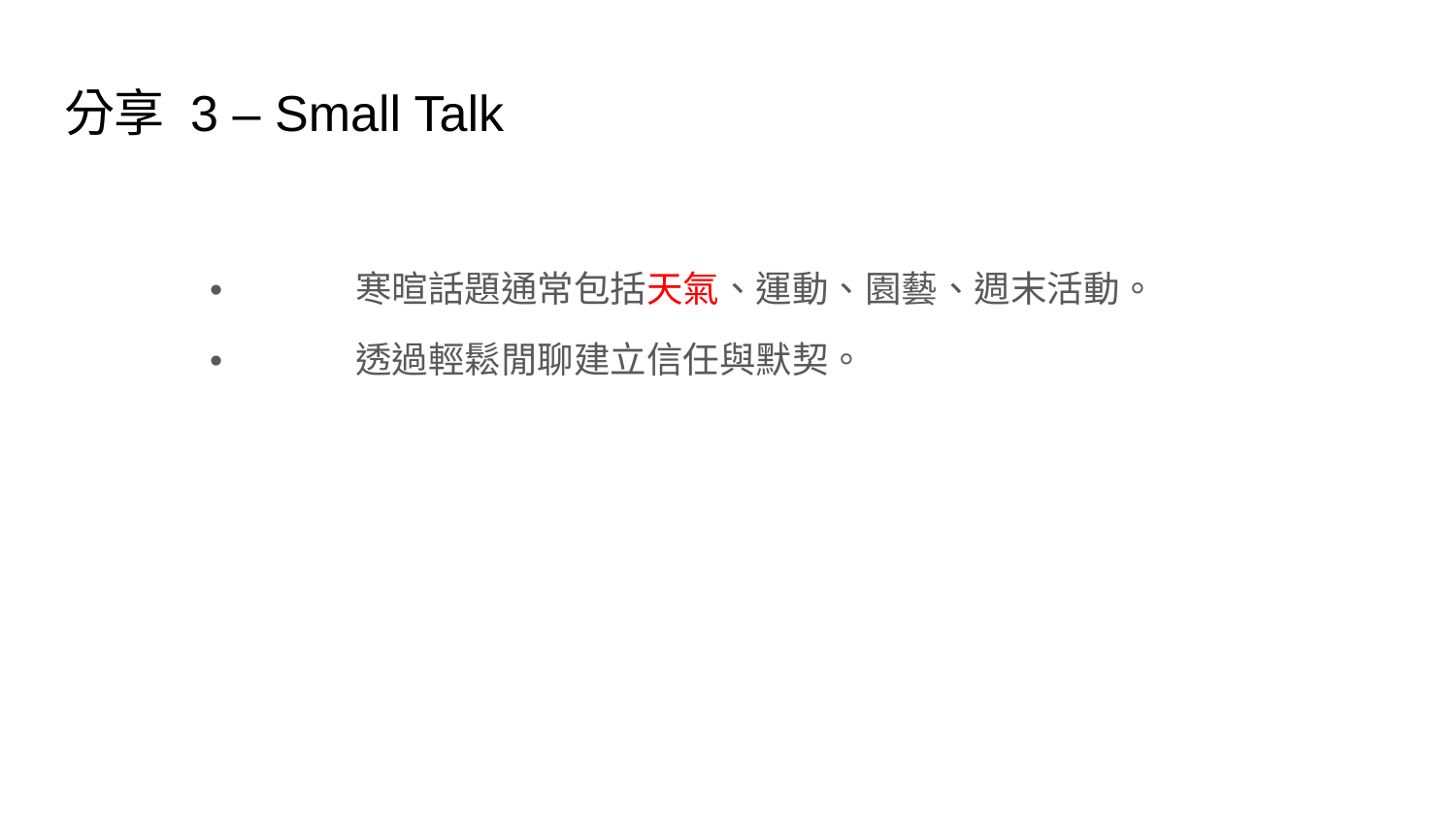

# 分享 3 – Small Talk

	•	寒暄話題通常包括天氣、運動、園藝、週末活動。
	•	透過輕鬆閒聊建立信任與默契。